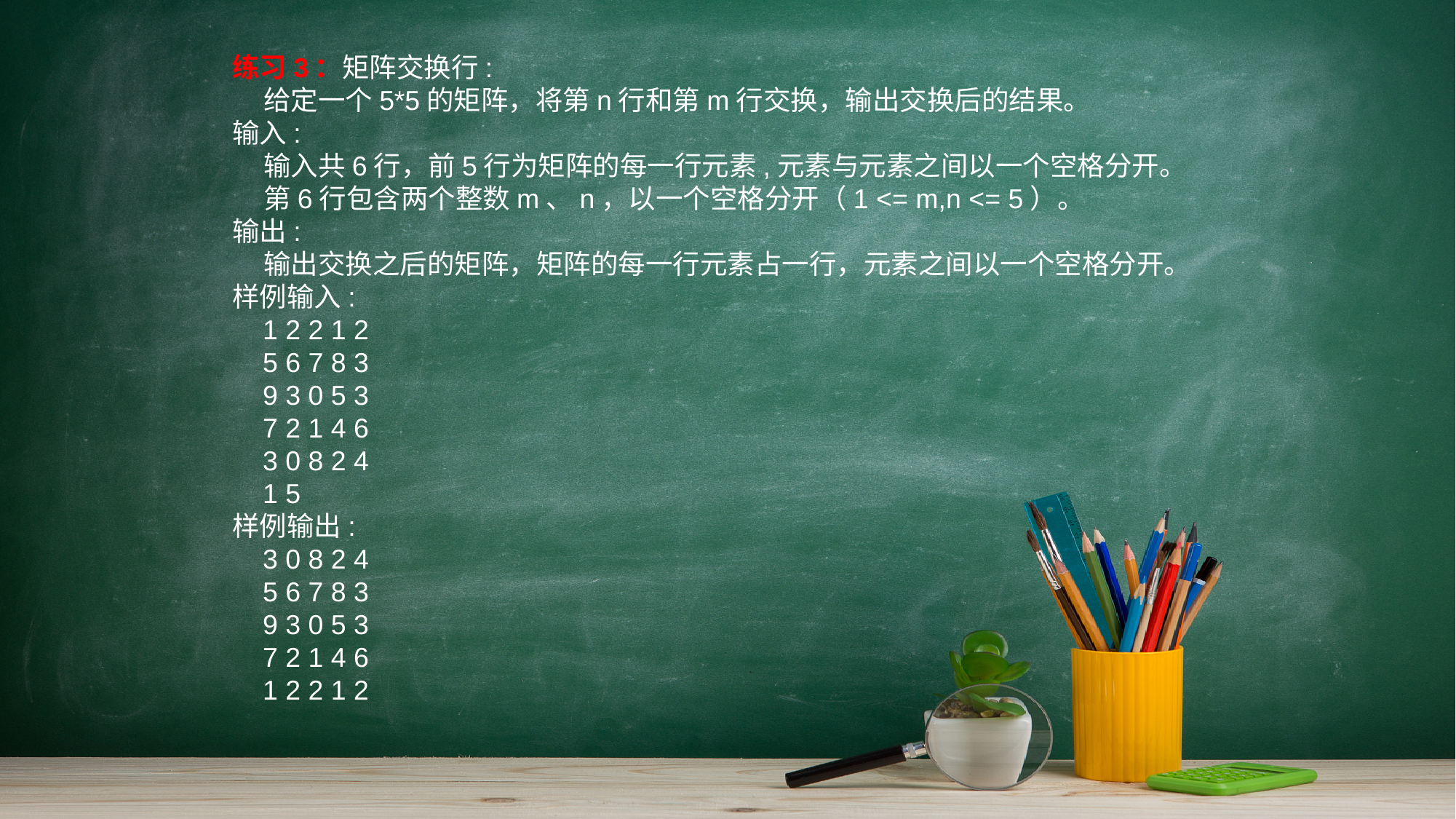

练习3：矩阵交换行:
    给定一个5*5的矩阵，将第n行和第m行交换，输出交换后的结果。
输入:
    输入共6行，前5行为矩阵的每一行元素,元素与元素之间以一个空格分开。
    第6行包含两个整数m、n，以一个空格分开（1 <= m,n <= 5）。
输出:
    输出交换之后的矩阵，矩阵的每一行元素占一行，元素之间以一个空格分开。
样例输入:
    1 2 2 1 2
    5 6 7 8 3
    9 3 0 5 3
    7 2 1 4 6
    3 0 8 2 4
    1 5
样例输出:
    3 0 8 2 4
    5 6 7 8 3
    9 3 0 5 3
    7 2 1 4 6
    1 2 2 1 2